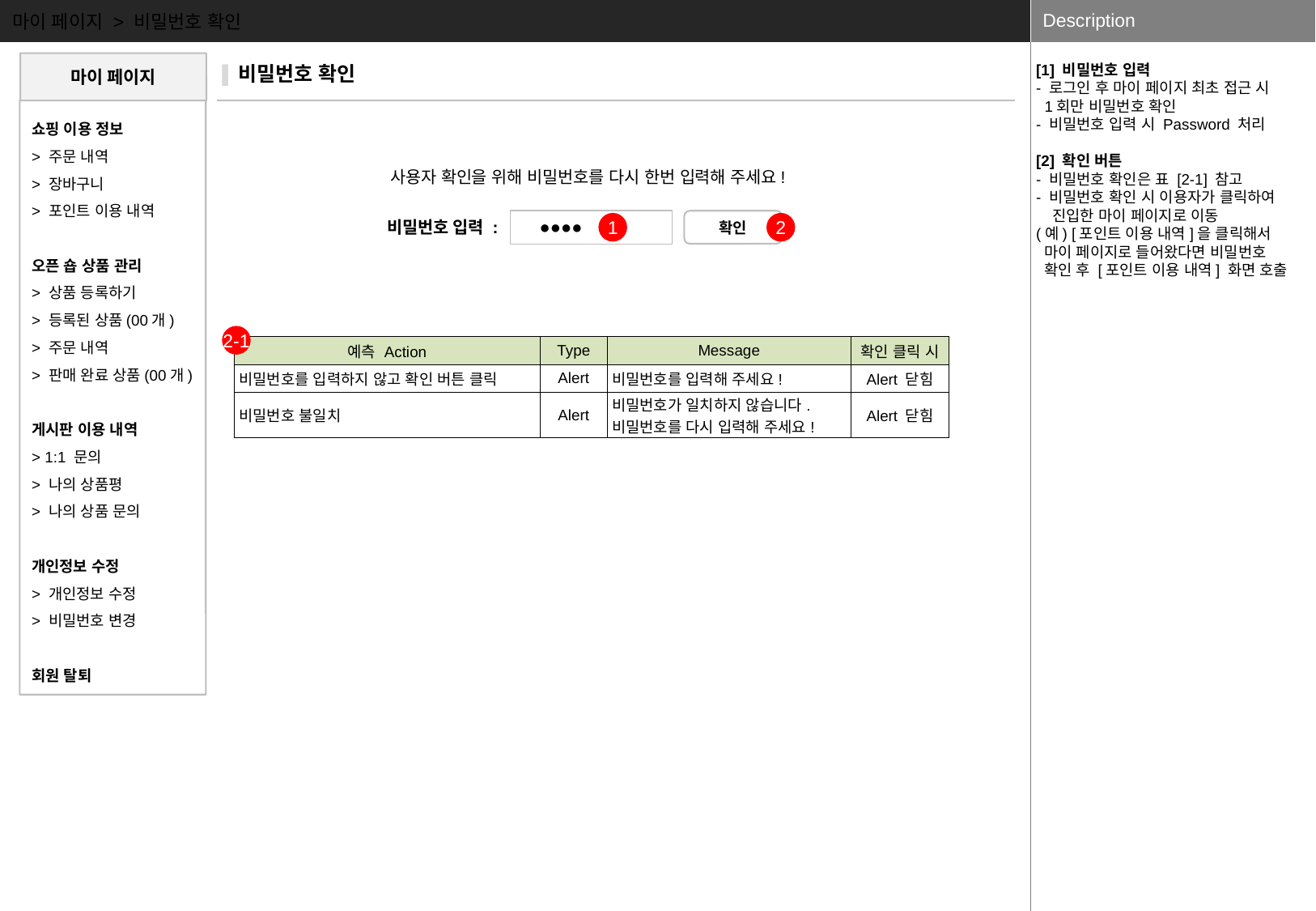

마이 페이지 > 비밀번호 확인

[1] 비밀번호 입력
- 로그인 후 마이 페이지 최초 접근 시
  1회만 비밀번호 확인
- 비밀번호 입력 시 Password 처리

[2] 확인 버튼
- 비밀번호 확인은 표 [2-1] 참고
- 비밀번호 확인 시 이용자가 클릭하여
   진입한 마이 페이지로 이동
(예) [포인트 이용 내역]을 클릭해서
 마이 페이지로 들어왔다면 비밀번호
 확인 후 [포인트 이용 내역] 화면 호출

마이 페이지
 비밀번호 확인

쇼핑 이용 정보
> 주문 내역
> 장바구니
> 포인트 이용 내역

오픈 숍 상품 관리
> 상품 등록하기
> 등록된 상품(00개)
> 주문 내역
> 판매 완료 상품(00개)

게시판 이용 내역
> 1:1 문의
> 나의 상품평
> 나의 상품 문의

개인정보 수정
> 개인정보 수정
> 비밀번호 변경

회원 탈퇴
사용자 확인을 위해 비밀번호를 다시 한번 입력해 주세요!
●●●●

확인
비밀번호 입력 :
1
2
2-1
| 예측 Action | Type | Message | 확인 클릭 시 |
| --- | --- | --- | --- |
| 비밀번호를 입력하지 않고 확인 버튼 클릭 | Alert | 비밀번호를 입력해 주세요! | Alert 닫힘 |
| 비밀번호 불일치 | Alert | 비밀번호가 일치하지 않습니다. 비밀번호를 다시 입력해 주세요! | Alert 닫힘 |